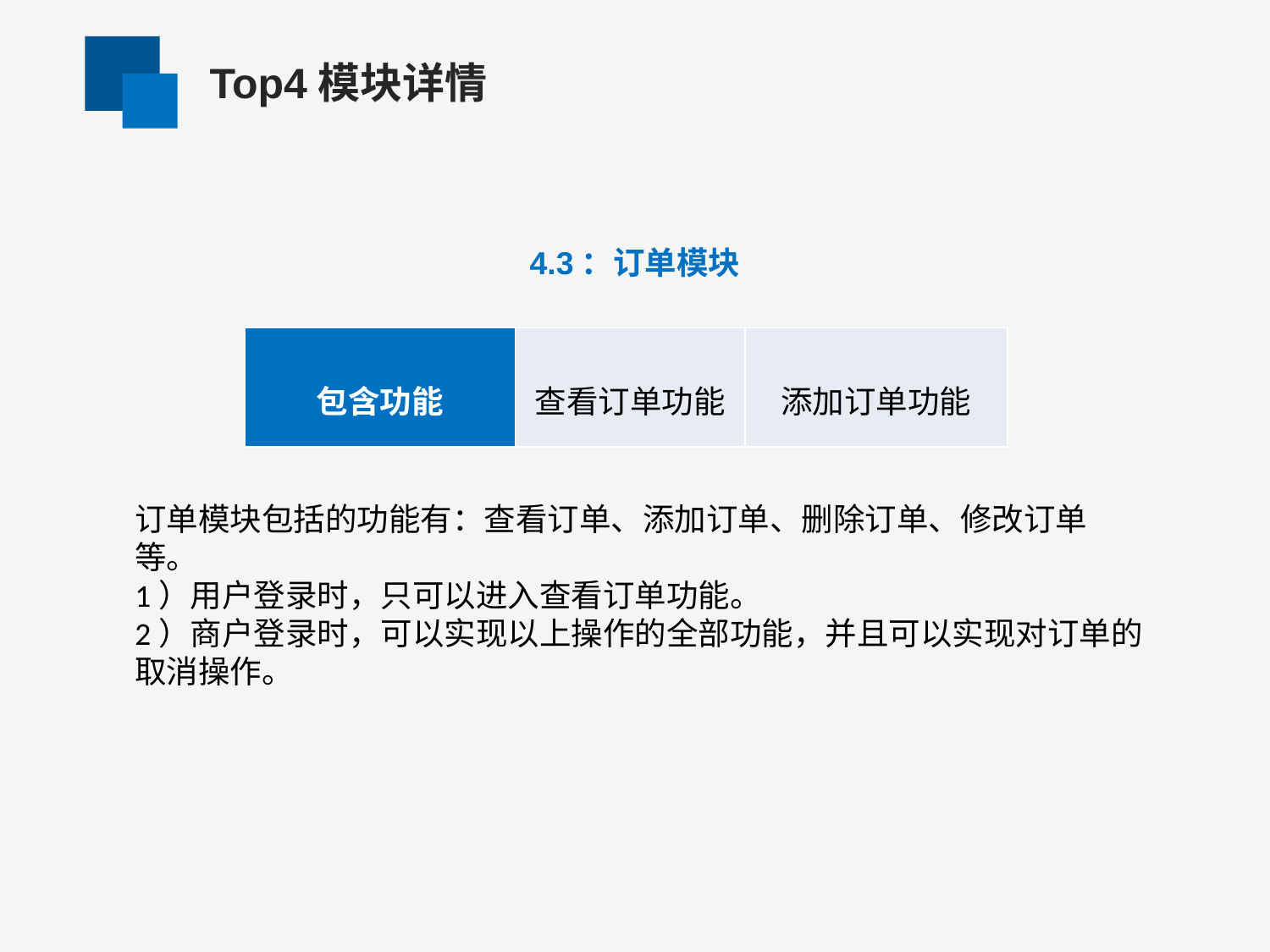

Top4模块详情
4.3：订单模块
| 包含功能 | 查看订单功能 | 添加订单功能 |
| --- | --- | --- |
订单模块包括的功能有：查看订单、添加订单、删除订单、修改订单等。
1）用户登录时，只可以进入查看订单功能。
2）商户登录时，可以实现以上操作的全部功能，并且可以实现对订单的取消操作。